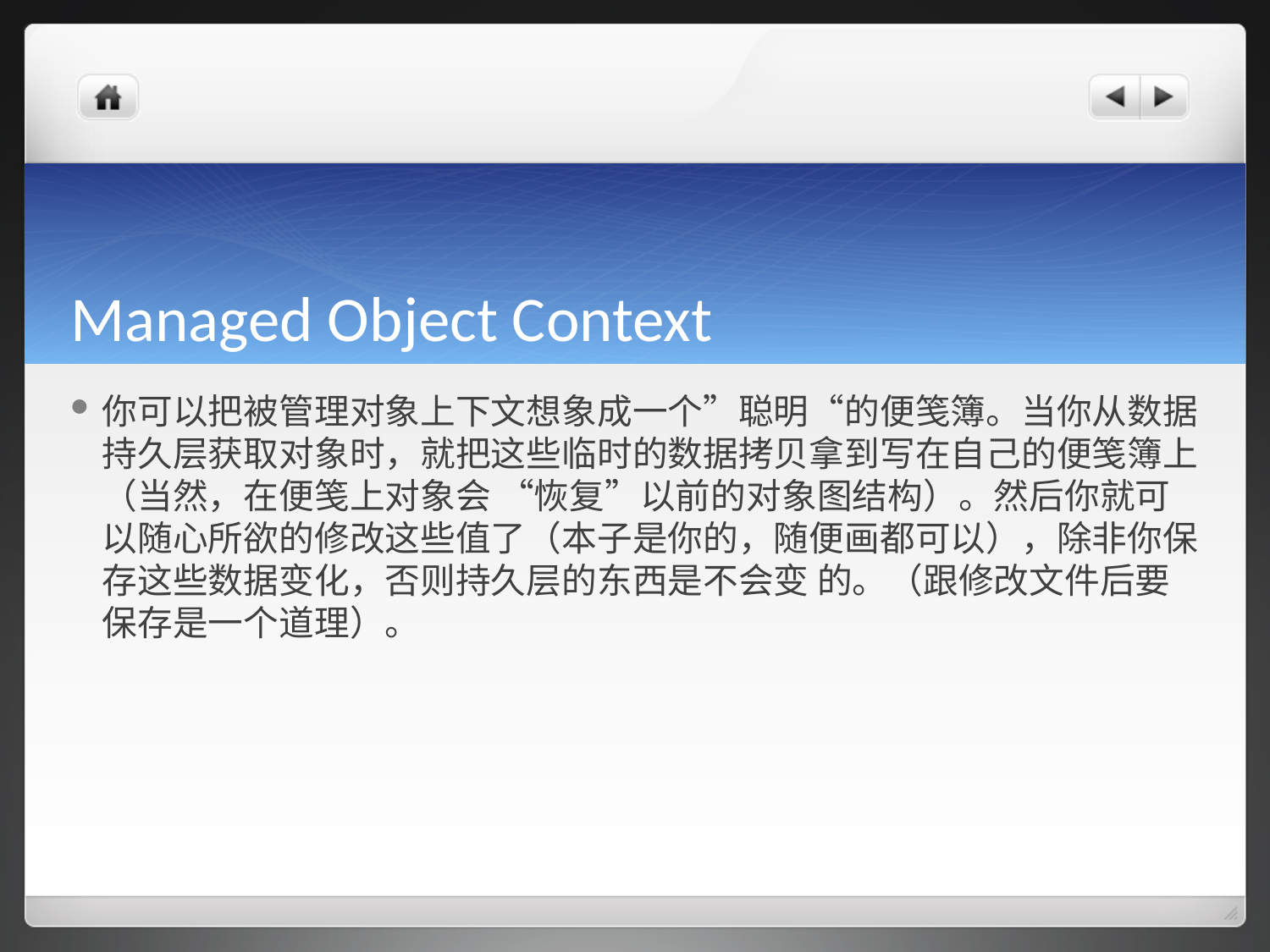

# Managed Object Context
你可以把被管理对象上下文想象成一个”聪明“的便笺簿。当你从数据持久层获取对象时，就把这些临时的数据拷贝拿到写在自己的便笺簿上（当然，在便笺上对象会 “恢复”以前的对象图结构）。然后你就可以随心所欲的修改这些值了（本子是你的，随便画都可以），除非你保存这些数据变化，否则持久层的东西是不会变 的。（跟修改文件后要保存是一个道理）。